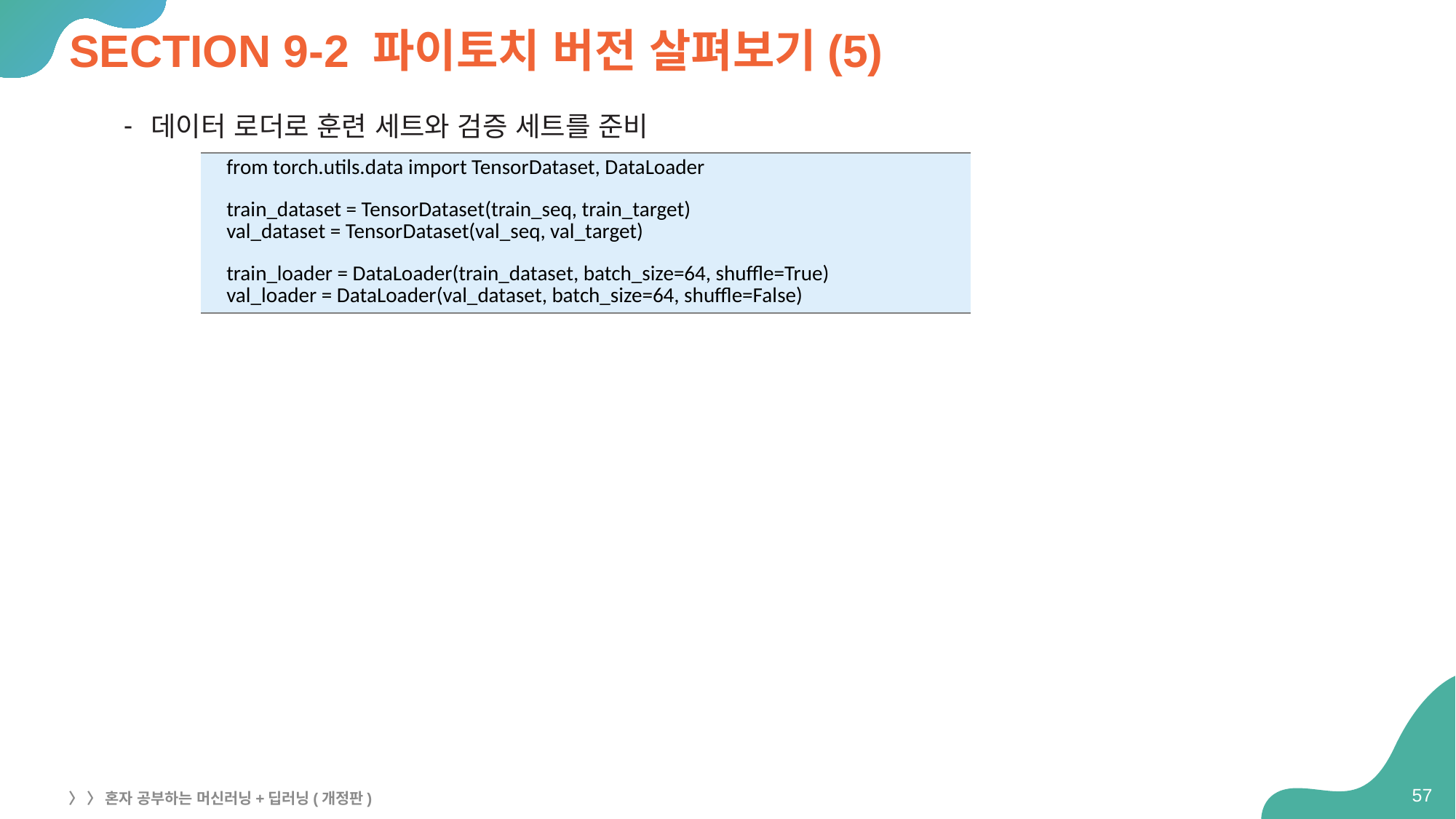

# SECTION 9-2 파이토치 버전 살펴보기(5)
데이터 로더로 훈련 세트와 검증 세트를 준비
| from torch.utils.data import TensorDataset, DataLoader train\_dataset = TensorDataset(train\_seq, train\_target) val\_dataset = TensorDataset(val\_seq, val\_target) train\_loader = DataLoader(train\_dataset, batch\_size=64, shuffle=True) val\_loader = DataLoader(val\_dataset, batch\_size=64, shuffle=False) |
| --- |
57
〉 〉 혼자 공부하는 머신러닝+딥러닝(개정판)